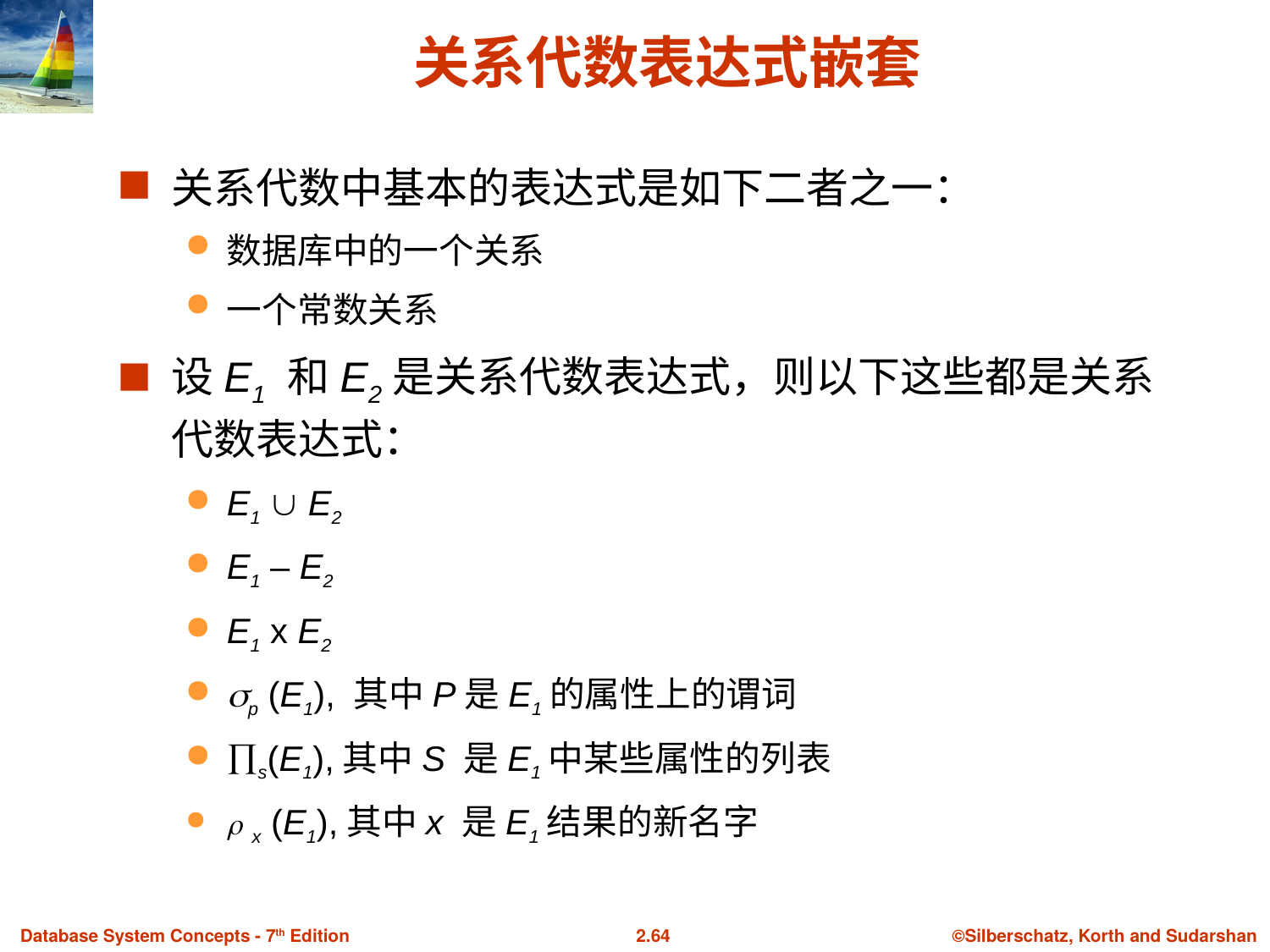

# 关系代数表达式嵌套
关系代数中基本的表达式是如下二者之一：
数据库中的一个关系
一个常数关系
设E1 和E2是关系代数表达式，则以下这些都是关系代数表达式：
E1 ∪ E2
E1 – E2
E1 x E2
σp (E1), 其中P是E1的属性上的谓词
∏s(E1),其中S 是E1中某些属性的列表
ρ x (E1),其中x 是E1结果的新名字